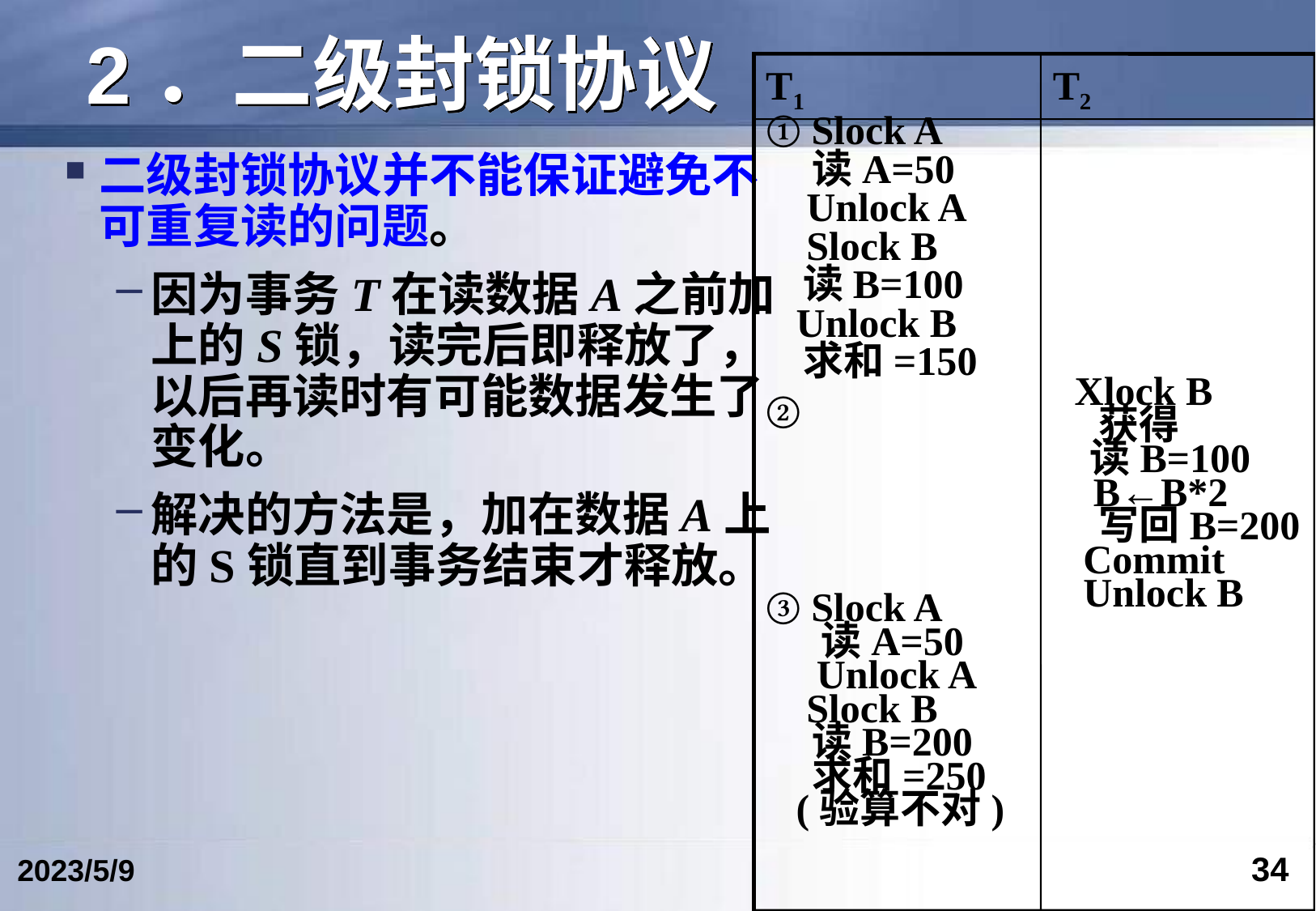

# 2．二级封锁协议
T1

T2

① Slock A
    读A=50
    Unlock A
    Slock B
   读B=100
   Unlock B
   求和=150
②

③ Slock A
     读A=50
     Unlock A
    Slock B
    读B=200
    求和=250
   (验算不对)

   Xlock B
    获得
   读B=100
    B←B*2
    写回B=200
   Commit
   Unlock B

二级封锁协议并不能保证避免不可重复读的问题。
因为事务T在读数据A之前加上的S锁，读完后即释放了，以后再读时有可能数据发生了变化。
解决的方法是，加在数据A上的S锁直到事务结束才释放。
34
2023/5/9